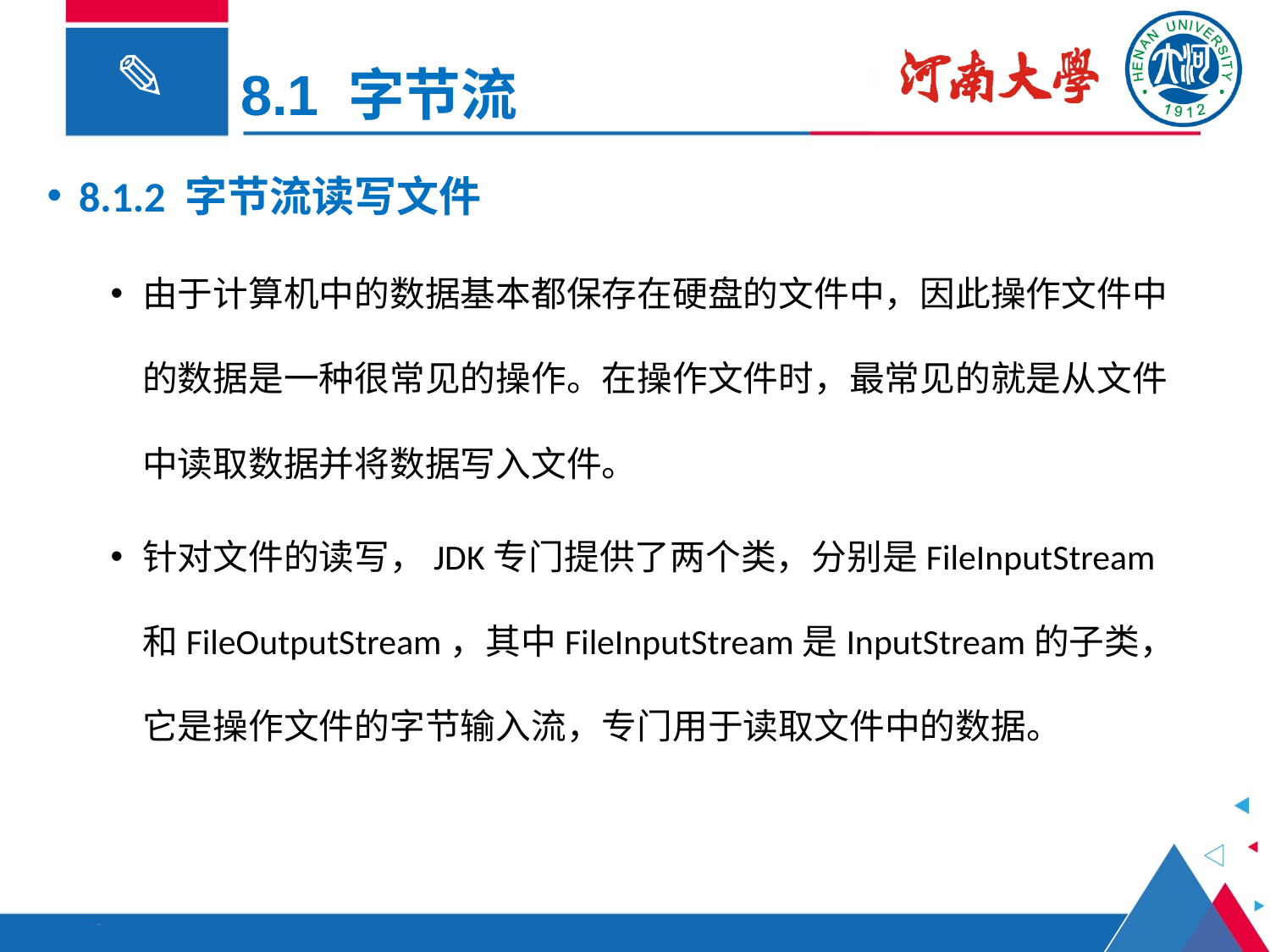

8.1 字节流
8.1.2 字节流读写文件
由于计算机中的数据基本都保存在硬盘的文件中，因此操作文件中的数据是一种很常见的操作。在操作文件时，最常见的就是从文件中读取数据并将数据写入文件。
针对文件的读写，JDK专门提供了两个类，分别是FileInputStream和FileOutputStream，其中FileInputStream是InputStream的子类，它是操作文件的字节输入流，专门用于读取文件中的数据。